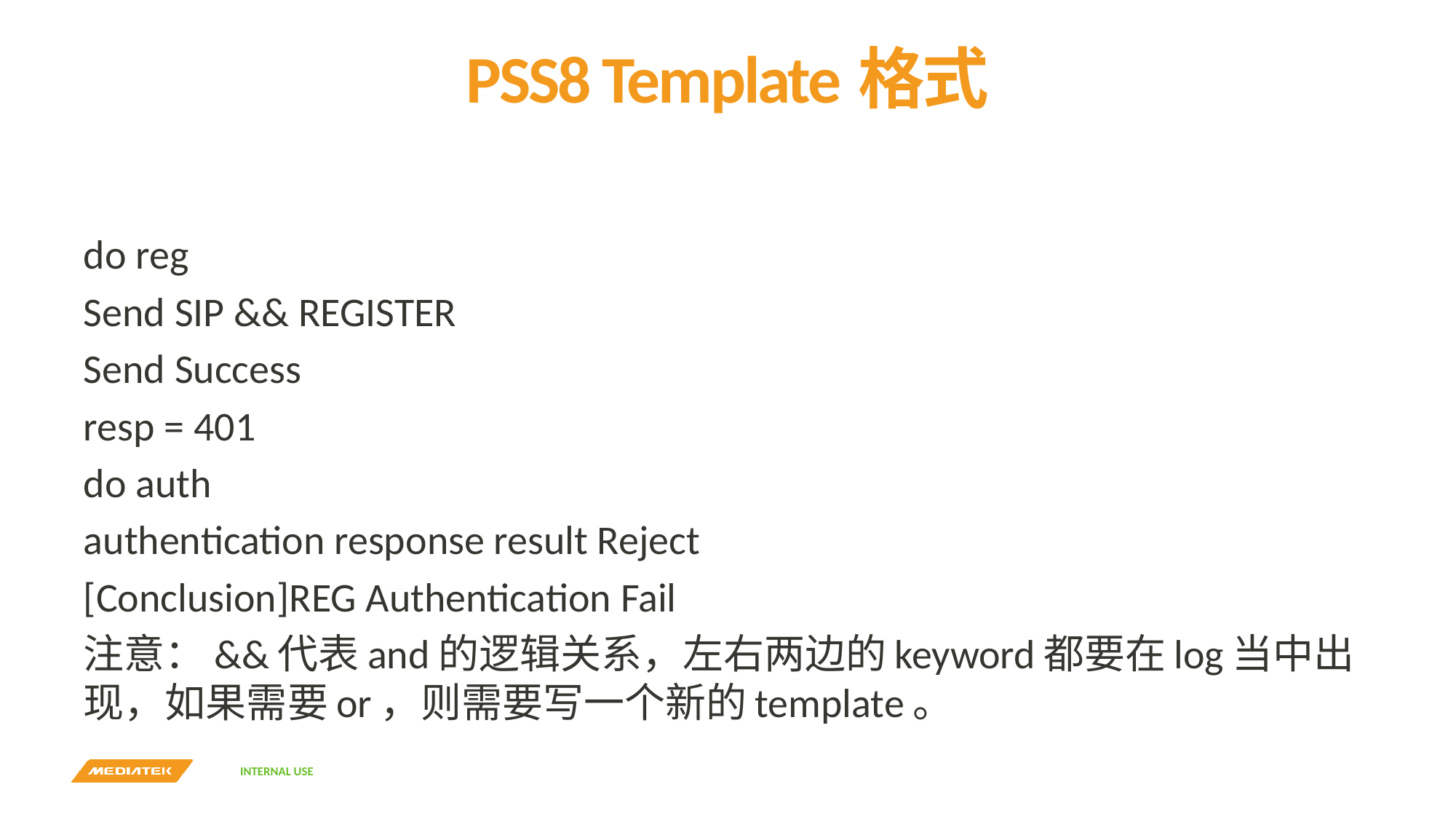

# PSS8 Template格式
do reg
Send SIP && REGISTER
Send Success
resp = 401
do auth
authentication response result Reject
[Conclusion]REG Authentication Fail
注意：&&代表and的逻辑关系，左右两边的keyword都要在log当中出现，如果需要or，则需要写一个新的template。